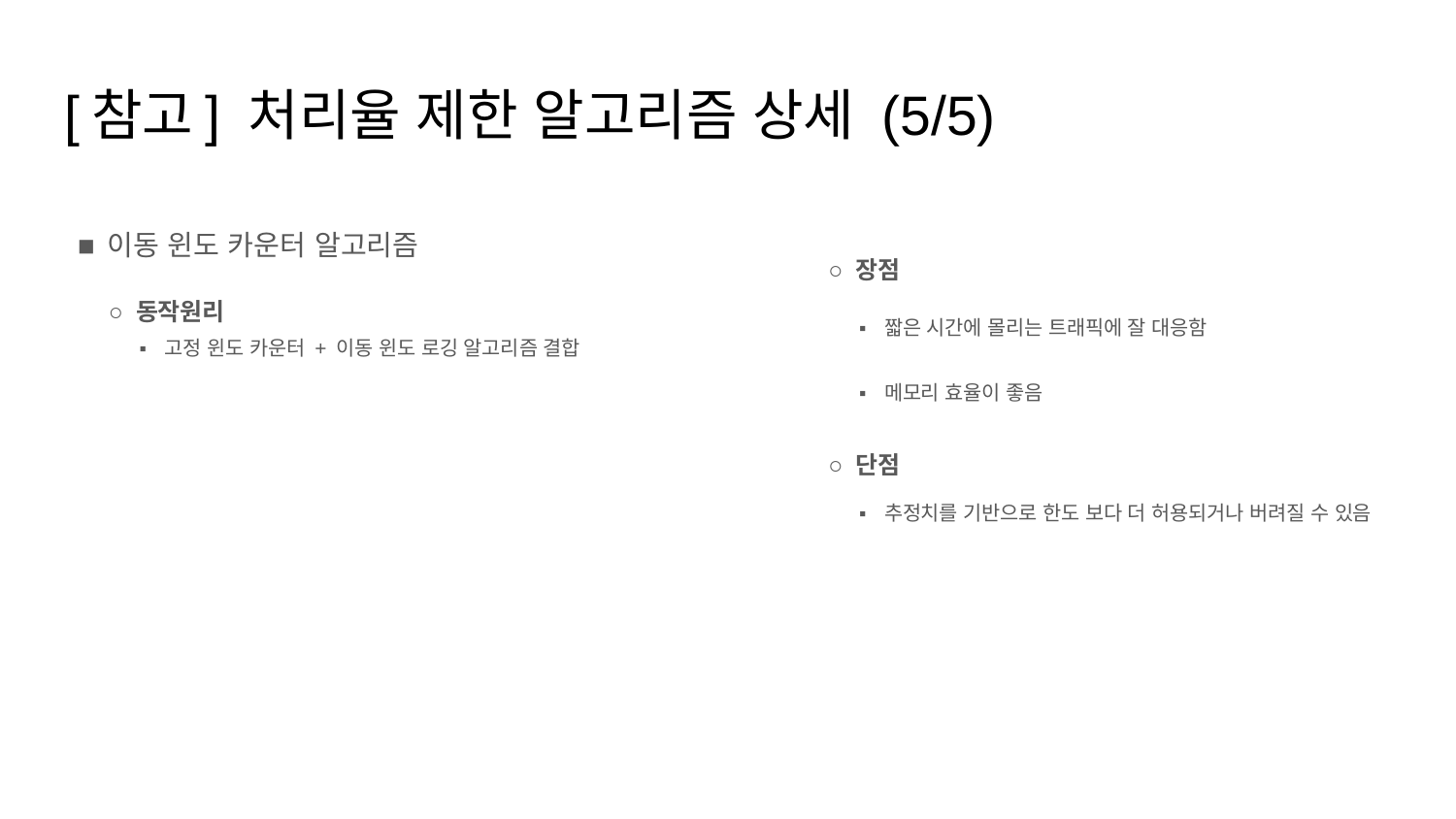

# [참고] 처리율 제한 알고리즘 상세 (5/5)
이동 윈도 카운터 알고리즘
동작원리
고정 윈도 카운터 + 이동 윈도 로깅 알고리즘 결합

장점
짧은 시간에 몰리는 트래픽에 잘 대응함
메모리 효율이 좋음
단점
추정치를 기반으로 한도 보다 더 허용되거나 버려질 수 있음